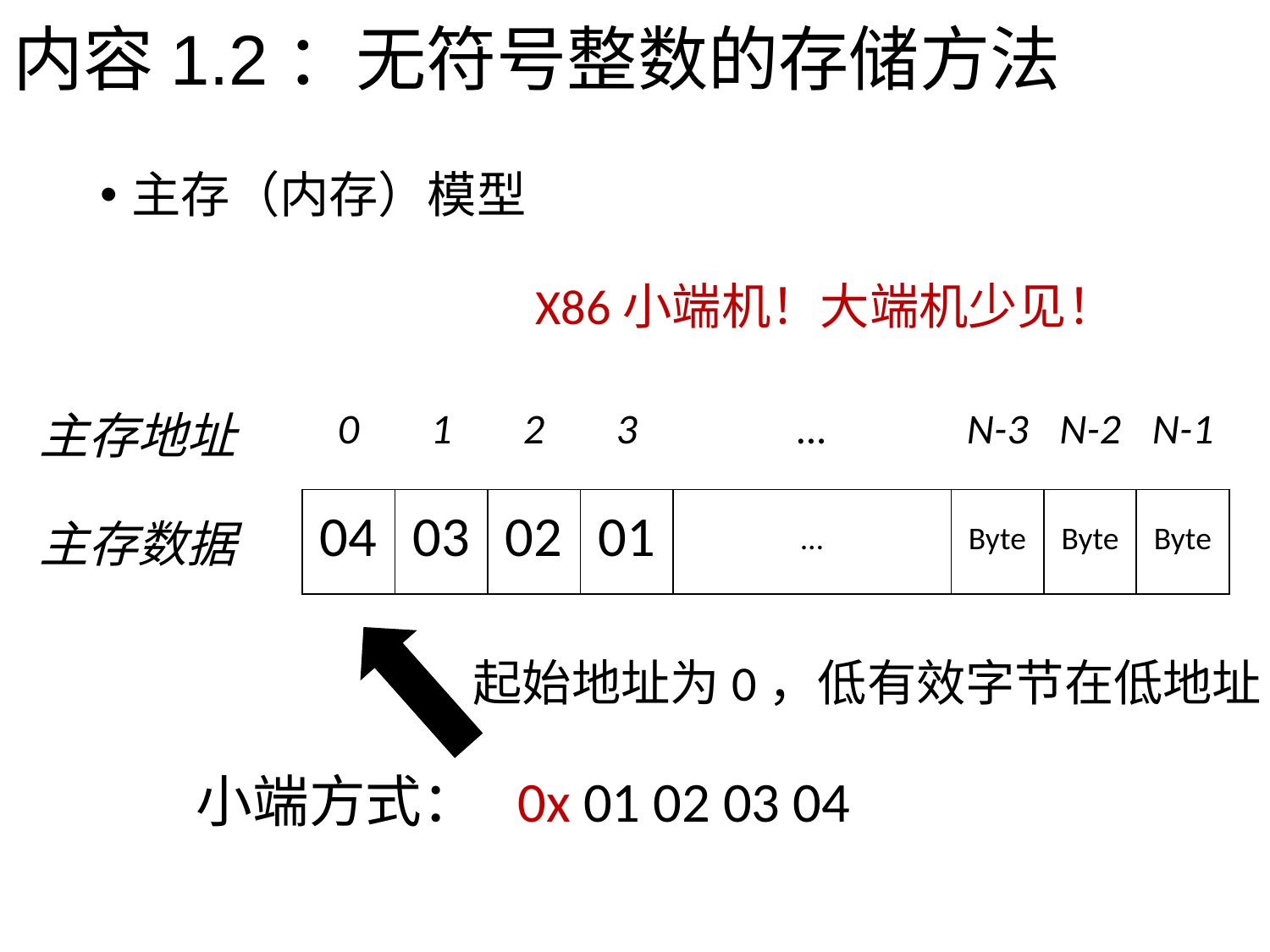

# 内容1.2：无符号整数的存储方法
主存（内存）模型
X86小端机！大端机少见！
| 0 | 1 | 2 | 3 | … | N-3 | N-2 | N-1 |
| --- | --- | --- | --- | --- | --- | --- | --- |
主存地址
| 04 | 03 | 02 | 01 | … | Byte | Byte | Byte |
| --- | --- | --- | --- | --- | --- | --- | --- |
主存数据
起始地址为0，低有效字节在低地址

小端方式：  0x 01 02 03 04